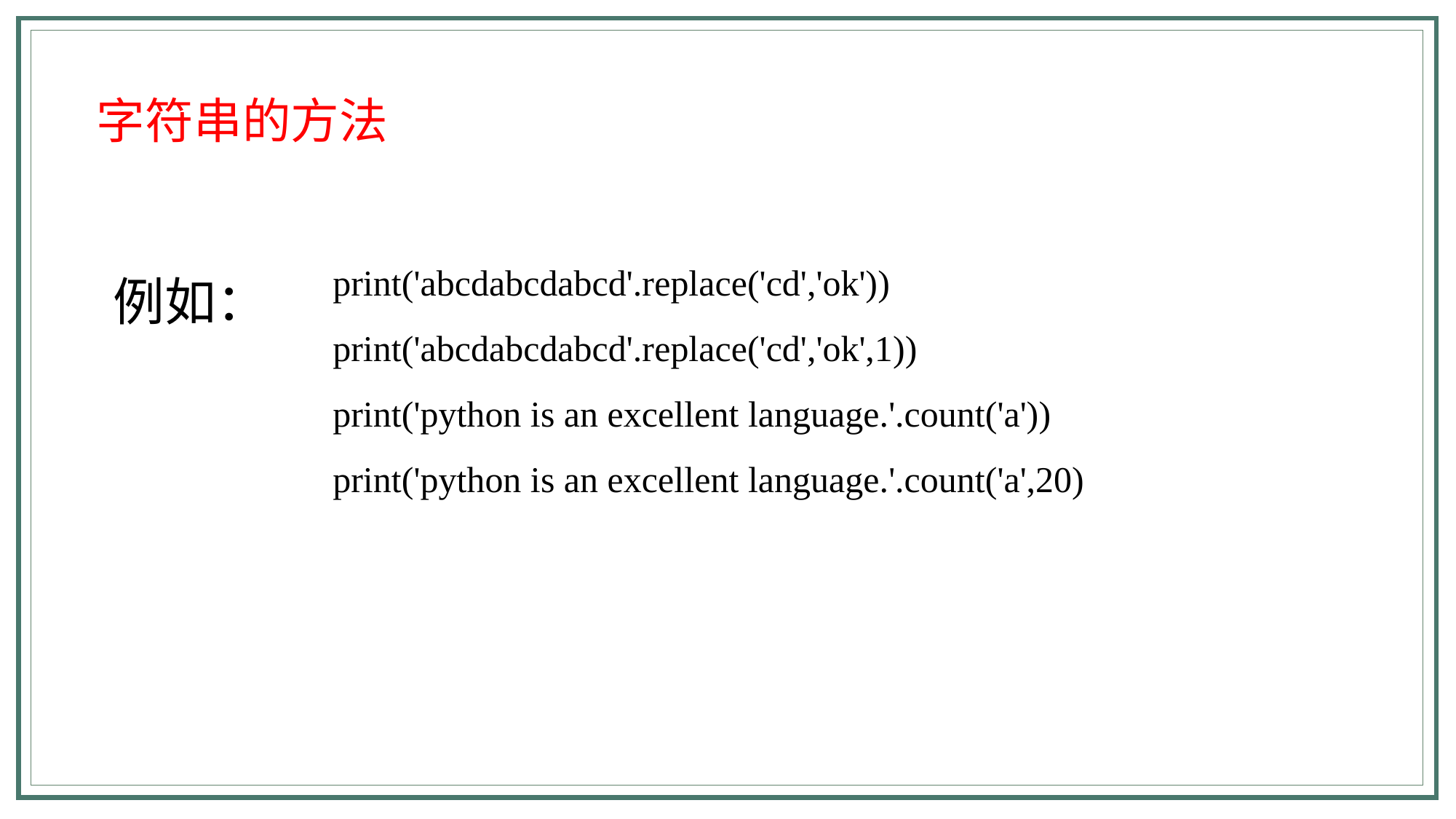

字符串的方法
例如：
print('abcdabcdabcd'.replace('cd','ok'))
print('abcdabcdabcd'.replace('cd','ok',1))
print('python is an excellent language.'.count('a'))
print('python is an excellent language.'.count('a',20)